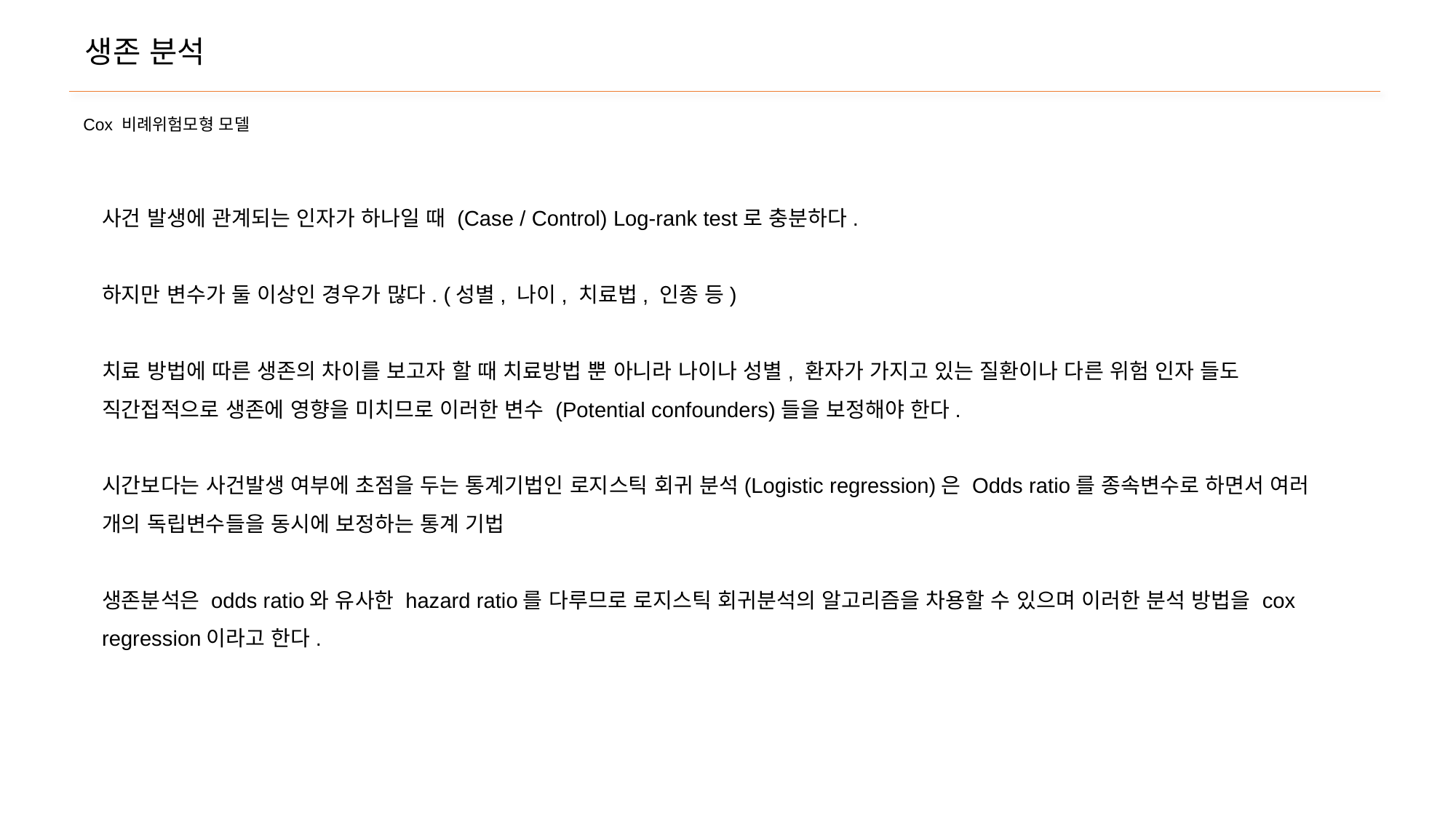

생존 분석
Cox 비례위험모형 모델
사건 발생에 관계되는 인자가 하나일 때 (Case / Control) Log-rank test로 충분하다.

하지만 변수가 둘 이상인 경우가 많다. (성별, 나이, 치료법, 인종 등)

치료 방법에 따른 생존의 차이를 보고자 할 때 치료방법 뿐 아니라 나이나 성별, 환자가 가지고 있는 질환이나 다른 위험 인자 들도 직간접적으로 생존에 영향을 미치므로 이러한 변수 (Potential confounders)들을 보정해야 한다.

시간보다는 사건발생 여부에 초점을 두는 통계기법인 로지스틱 회귀 분석(Logistic regression)은 Odds ratio를 종속변수로 하면서 여러 개의 독립변수들을 동시에 보정하는 통계 기법

생존분석은 odds ratio와 유사한 hazard ratio를 다루므로 로지스틱 회귀분석의 알고리즘을 차용할 수 있으며 이러한 분석 방법을 cox regression이라고 한다.